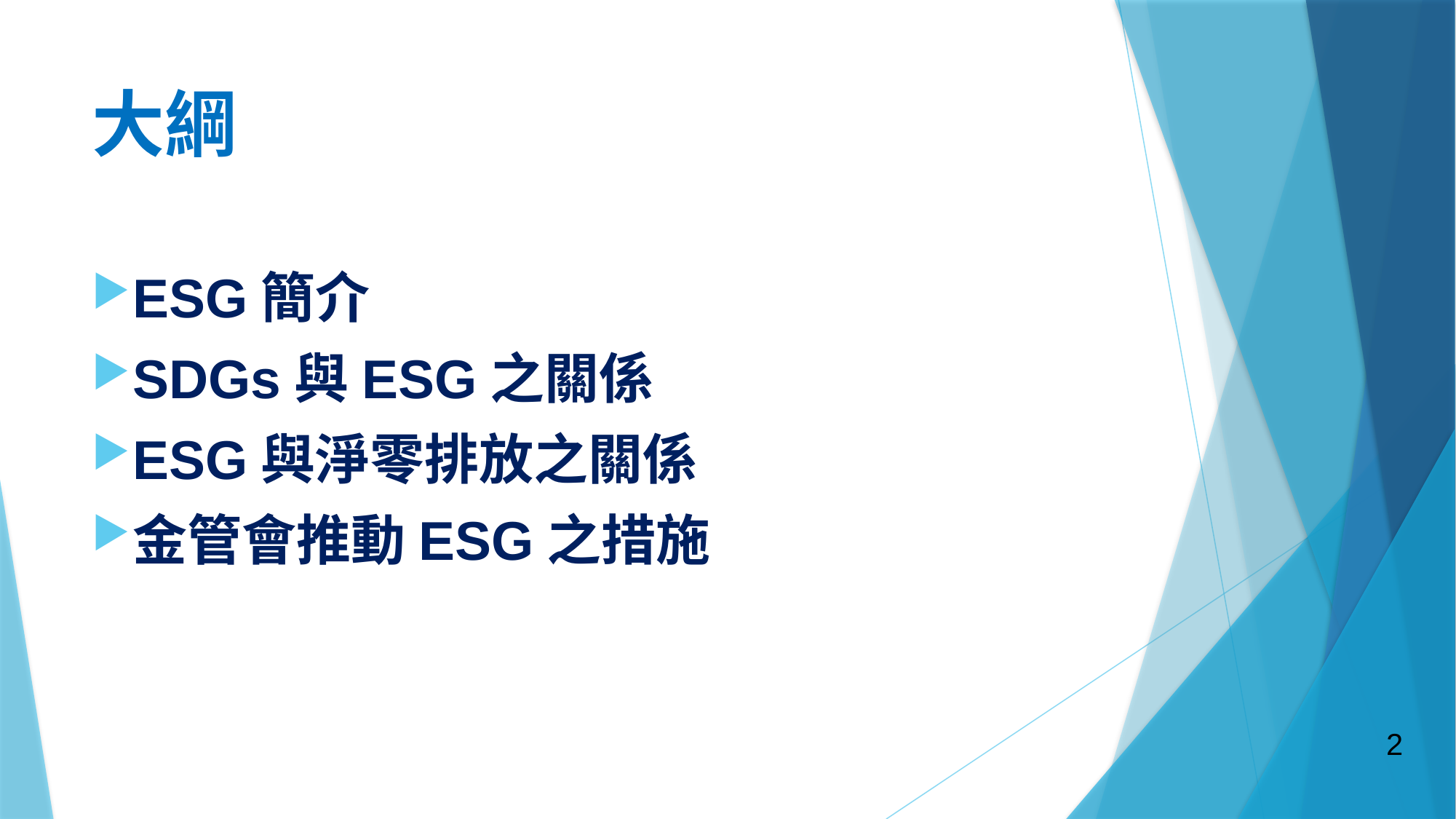

# 大綱
ESG簡介
SDGs與ESG之關係
ESG與淨零排放之關係
金管會推動ESG之措施
2